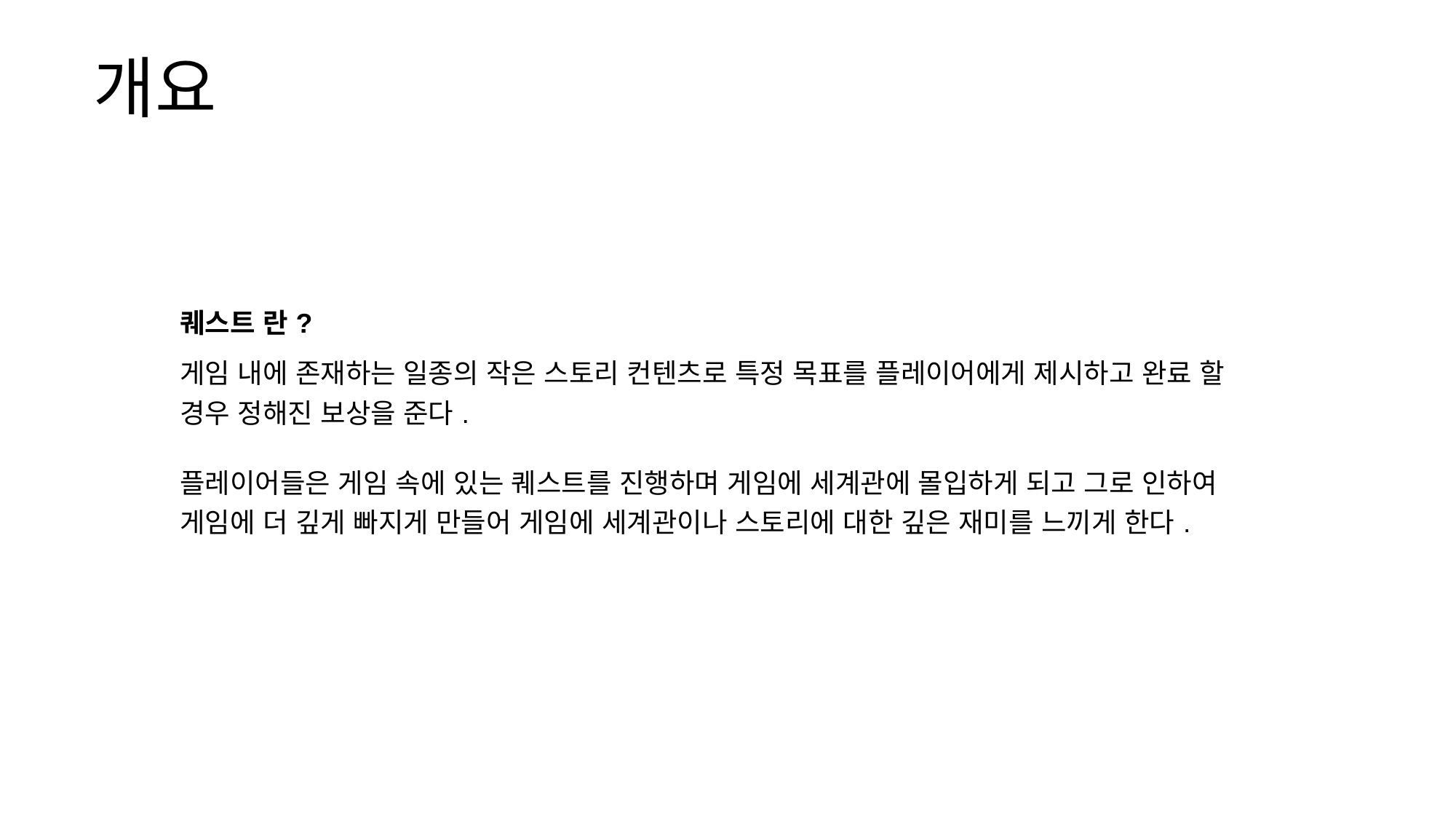

개요
| 퀘스트 란? |
| --- |
| 게임 내에 존재하는 일종의 작은 스토리 컨텐츠로 특정 목표를 플레이어에게 제시하고 완료 할 경우 정해진 보상을 준다. 플레이어들은 게임 속에 있는 퀘스트를 진행하며 게임에 세계관에 몰입하게 되고 그로 인하여 게임에 더 깊게 빠지게 만들어 게임에 세계관이나 스토리에 대한 깊은 재미를 느끼게 한다. |